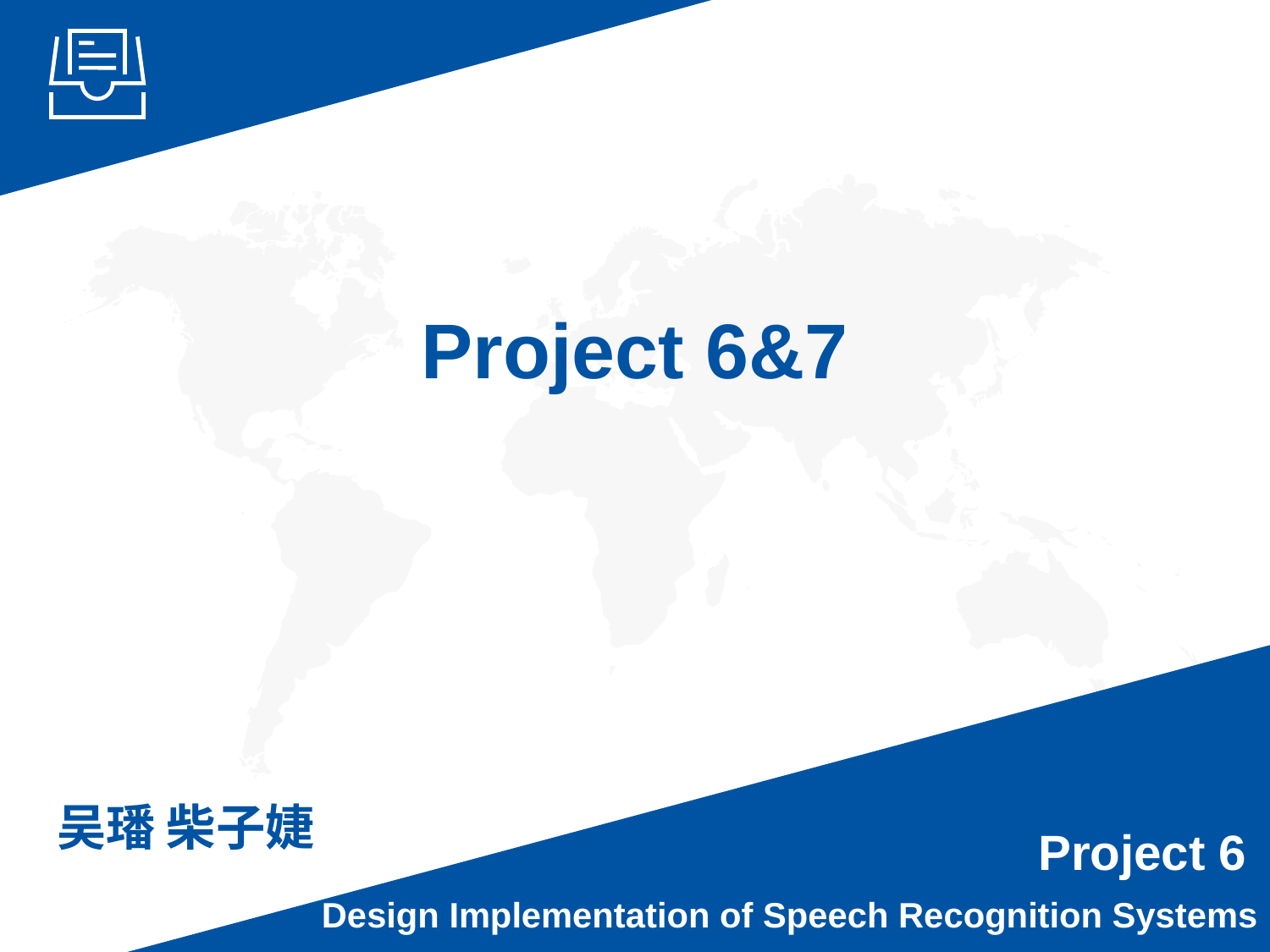

Project 6&7

吴璠 柴子婕
Project 6
	Design Implementation of Speech Recognition Systems